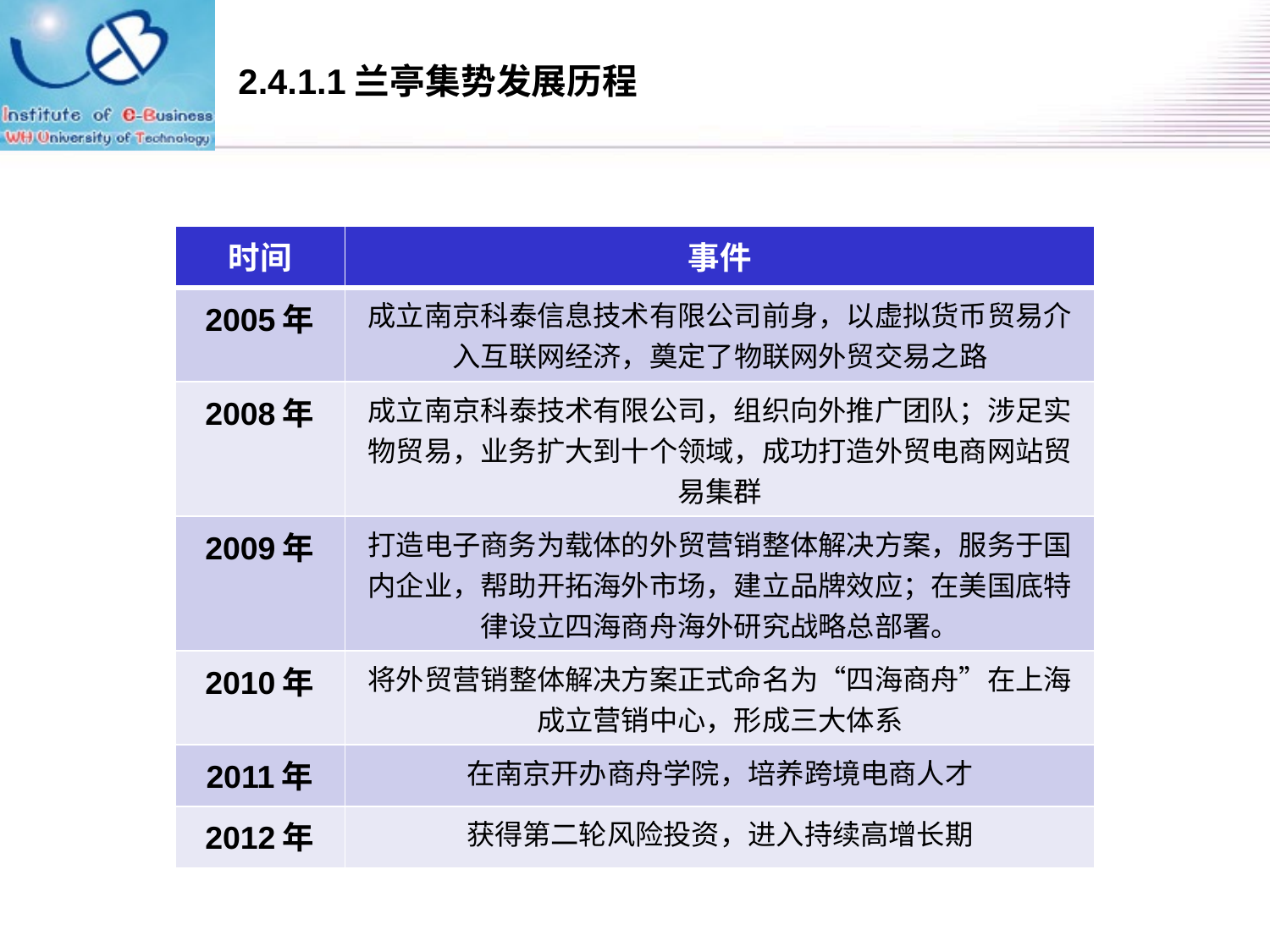

# 2.4.1.1兰亭集势发展历程
| 时间 | 事件 |
| --- | --- |
| 2005年 | 成立南京科泰信息技术有限公司前身，以虚拟货币贸易介入互联网经济，奠定了物联网外贸交易之路 |
| 2008年 | 成立南京科泰技术有限公司，组织向外推广团队；涉足实物贸易，业务扩大到十个领域，成功打造外贸电商网站贸易集群 |
| 2009年 | 打造电子商务为载体的外贸营销整体解决方案，服务于国内企业，帮助开拓海外市场，建立品牌效应；在美国底特律设立四海商舟海外研究战略总部署。 |
| 2010年 | 将外贸营销整体解决方案正式命名为“四海商舟”在上海成立营销中心，形成三大体系 |
| 2011年 | 在南京开办商舟学院，培养跨境电商人才 |
| 2012年 | 获得第二轮风险投资，进入持续高增长期 |